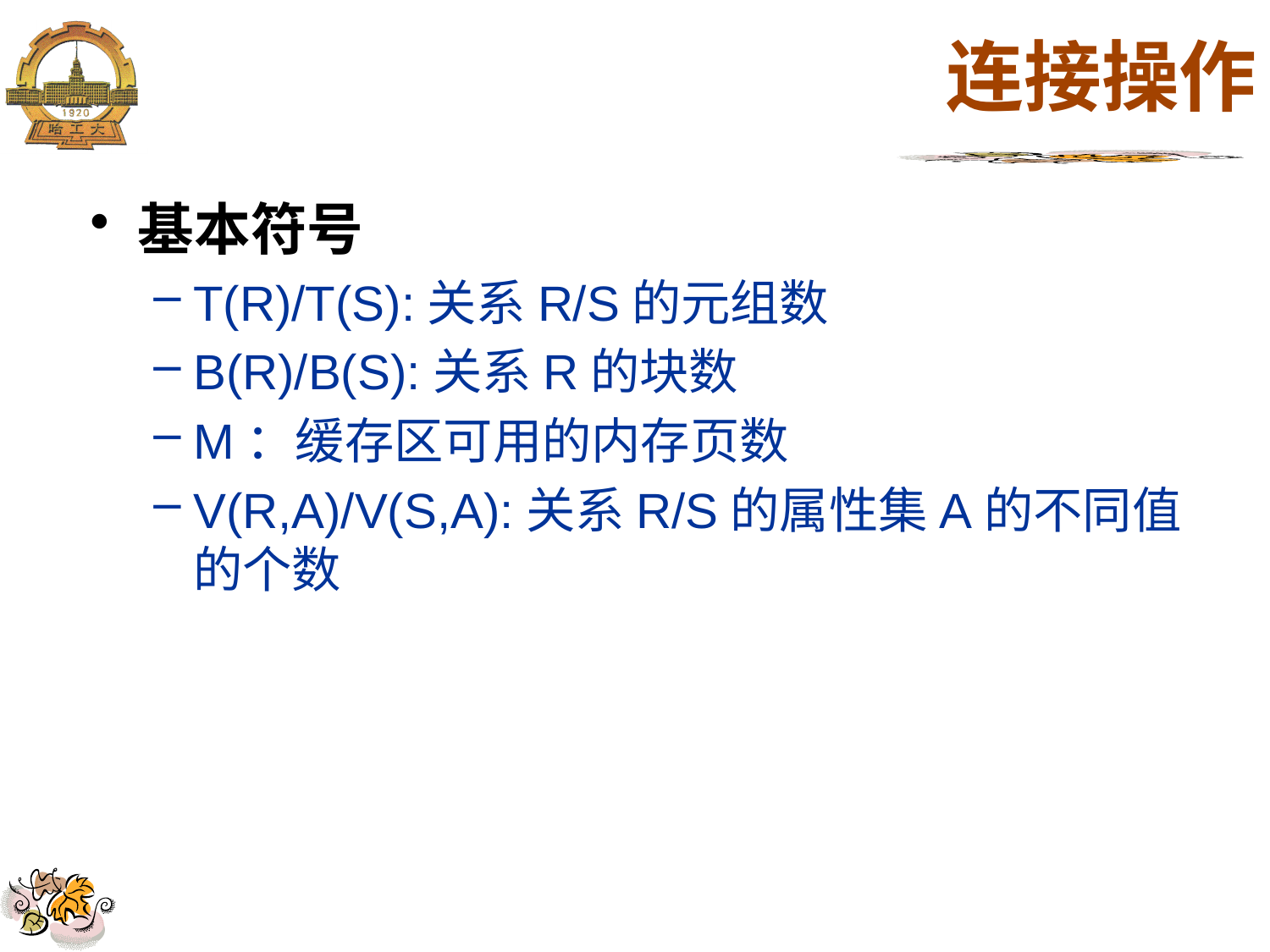

# 连接操作
基本符号
T(R)/T(S):关系R/S的元组数
B(R)/B(S):关系R的块数
M：缓存区可用的内存页数
V(R,A)/V(S,A):关系R/S的属性集A的不同值的个数